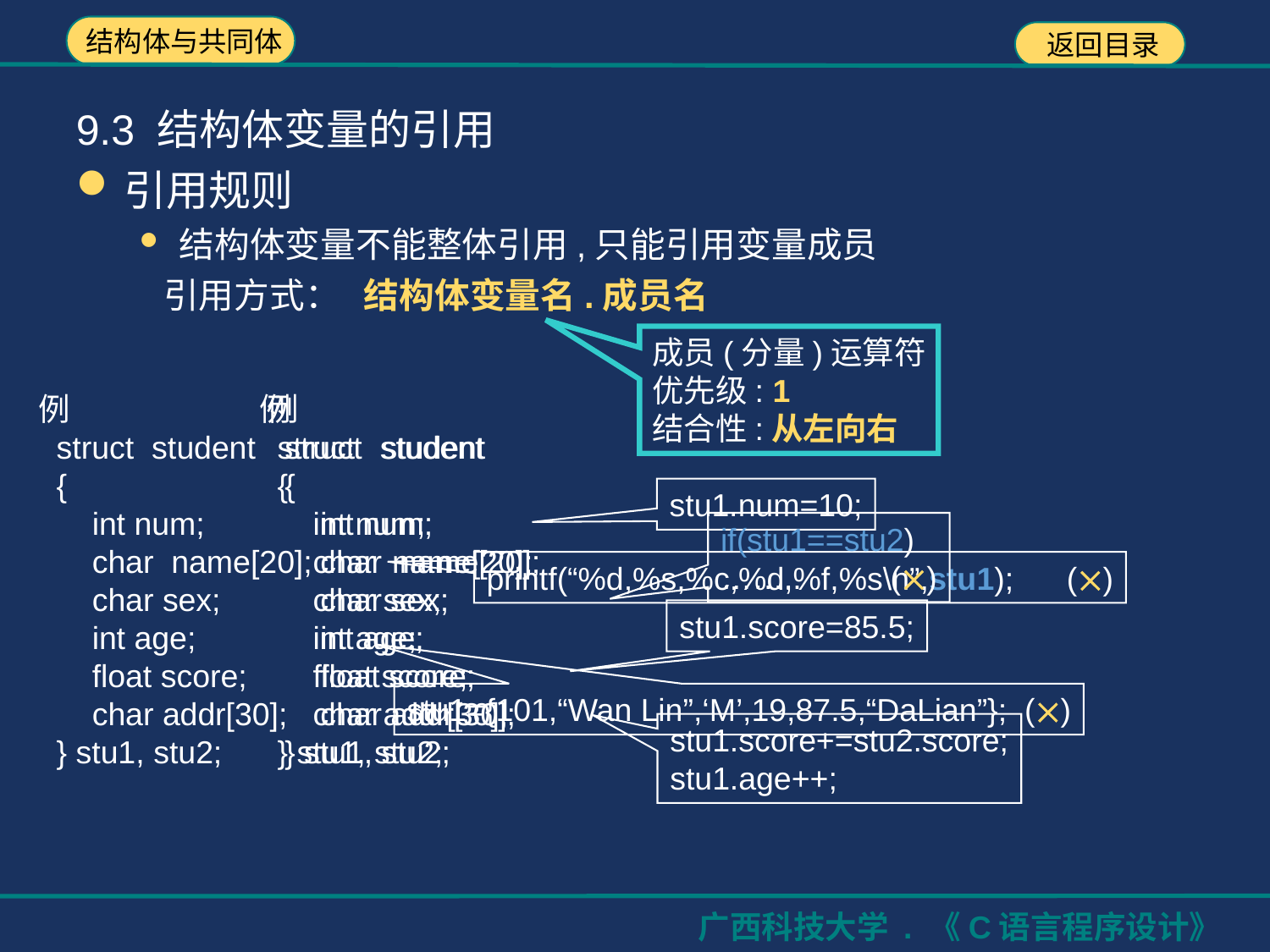

9.3 结构体变量的引用
引用规则
结构体变量不能整体引用,只能引用变量成员
  引用方式：   结构体变量名.成员名

成员(分量)运算符
优先级: 1
结合性:从左向右
例
  struct  student
  {
      int num;
      char  name[20];
      char sex;
      int age;
      float score;
      char addr[30];
  } stu1, stu2;
printf(“%d,%s,%c,%d,%f,%s\n”,stu1);      (×)
stu1={101,“Wan Lin”,‘M’,19,87.5,“DaLian”};  (×)
例
  struct   student
  {
      int num;
      char  name[20];
      char sex;
      int age;
      float score;
      char addr[30];
  } stu1, stu2;
stu1.num=10;
stu1.score=85.5;
stu1.score+=stu2.score;
stu1.age++;
例
  struct  student
  {
      int num;
      char  name[20];
      char sex;
      int age;
      float score;
      char addr[30];
  } stu1, stu2;
if(stu1==stu2)
……..          (×)